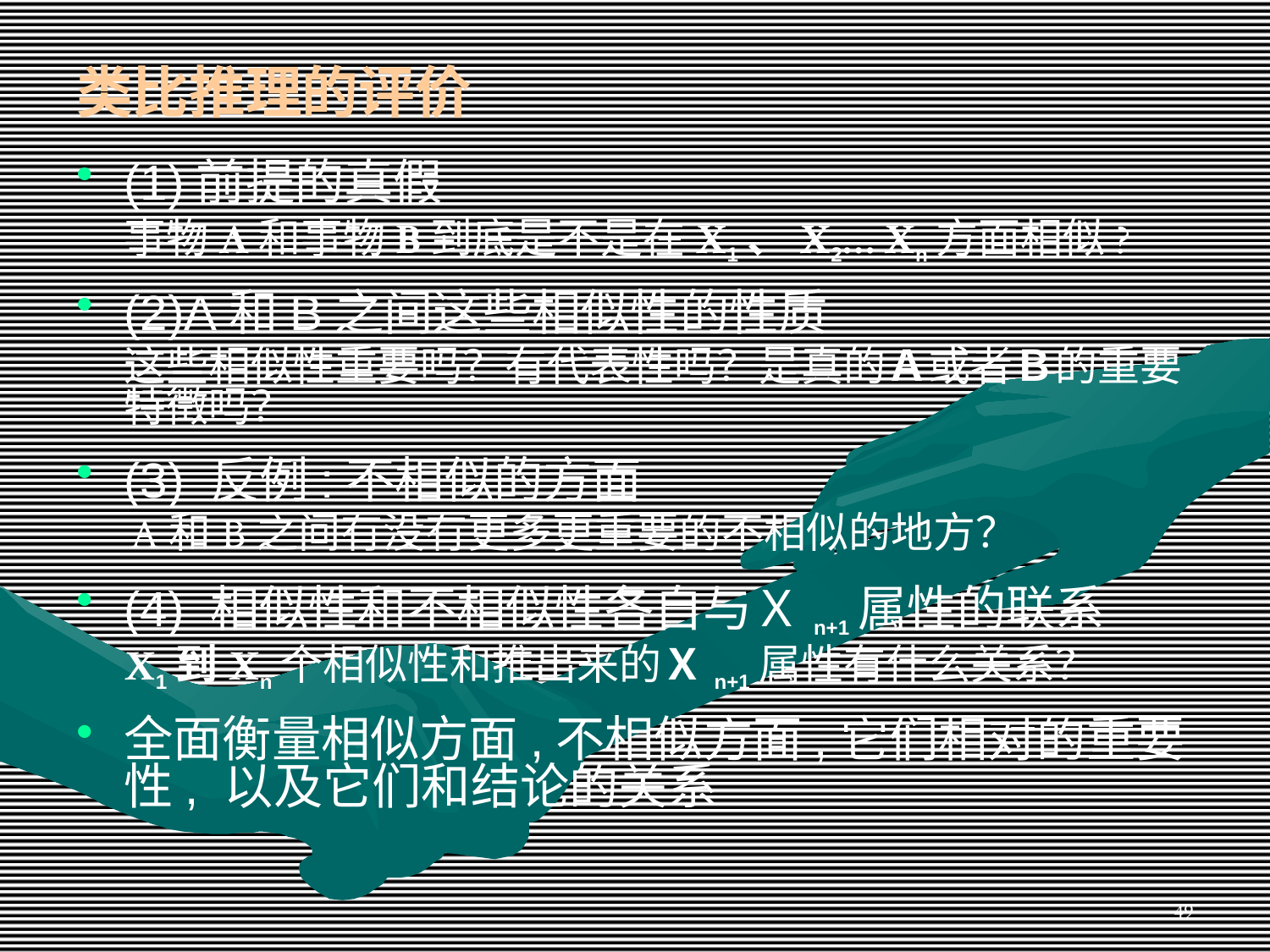

类比推理的评价

(1)前提的真假
	事物A和事物B到底是不是在X1、X2… Xn方面相似?

(2)A和B之间这些相似性的性质
	这些相似性重要吗？有代表性吗？是真的Ａ或者Ｂ的重要特徵吗？

(3) 反例:不相似的方面
	 A和B之间有没有更多更重要的不相似的地方？

(4) 相似性和不相似性各自与Ｘn+1属性的联系
	X1到Xn个相似性和推出来的Ｘn+1属性有什么关系？

全面衡量相似方面,不相似方面,它们相对的重要性, 以及它们和结论的关系
49